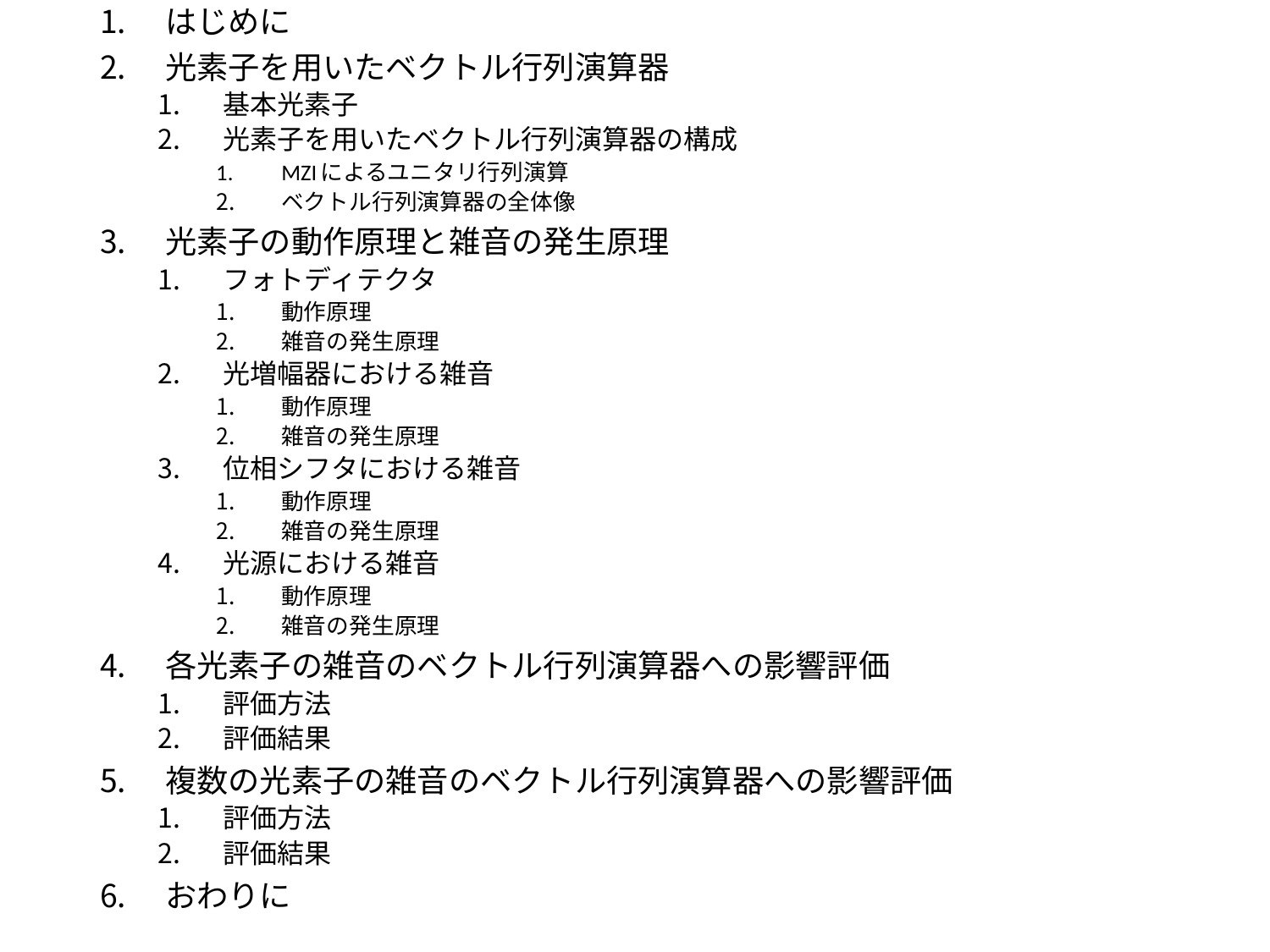

はじめに
光素子を用いたベクトル行列演算器
基本光素子
光素子を用いたベクトル行列演算器の構成
MZIによるユニタリ行列演算
ベクトル行列演算器の全体像
光素子の動作原理と雑音の発生原理
フォトディテクタ
動作原理
雑音の発生原理
光増幅器における雑音
動作原理
雑音の発生原理
位相シフタにおける雑音
動作原理
雑音の発生原理
光源における雑音
動作原理
雑音の発生原理
各光素子の雑音のベクトル行列演算器への影響評価
評価方法
評価結果
複数の光素子の雑音のベクトル行列演算器への影響評価
評価方法
評価結果
おわりに